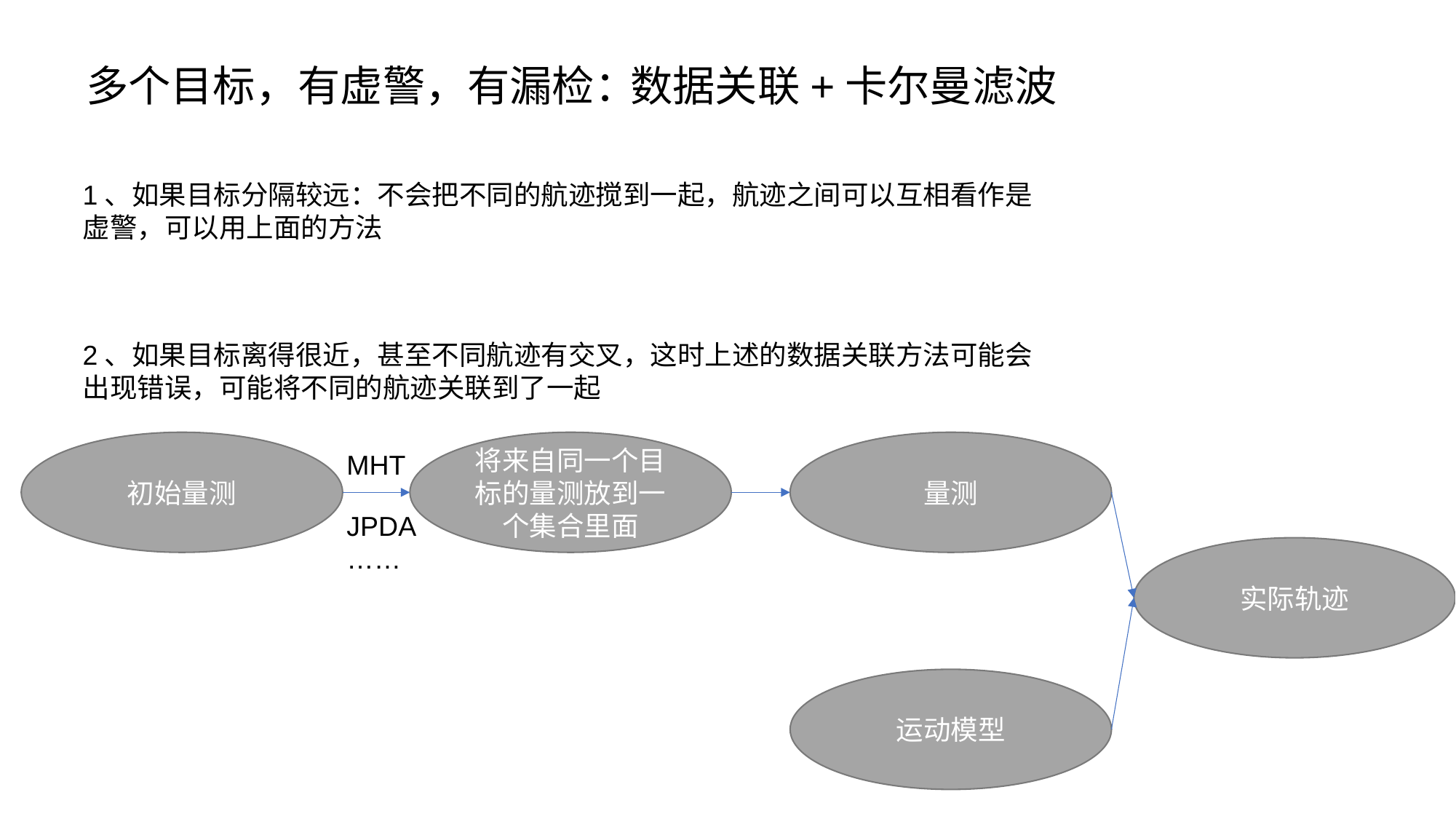

多个目标，有虚警，有漏检：
数据关联+卡尔曼滤波
1、如果目标分隔较远：不会把不同的航迹搅到一起，航迹之间可以互相看作是虚警，可以用上面的方法
2、如果目标离得很近，甚至不同航迹有交叉，这时上述的数据关联方法可能会出现错误，可能将不同的航迹关联到了一起
初始量测
将来自同一个目标的量测放到一个集合里面
量测
MHT
JPDA
……
实际轨迹
运动模型